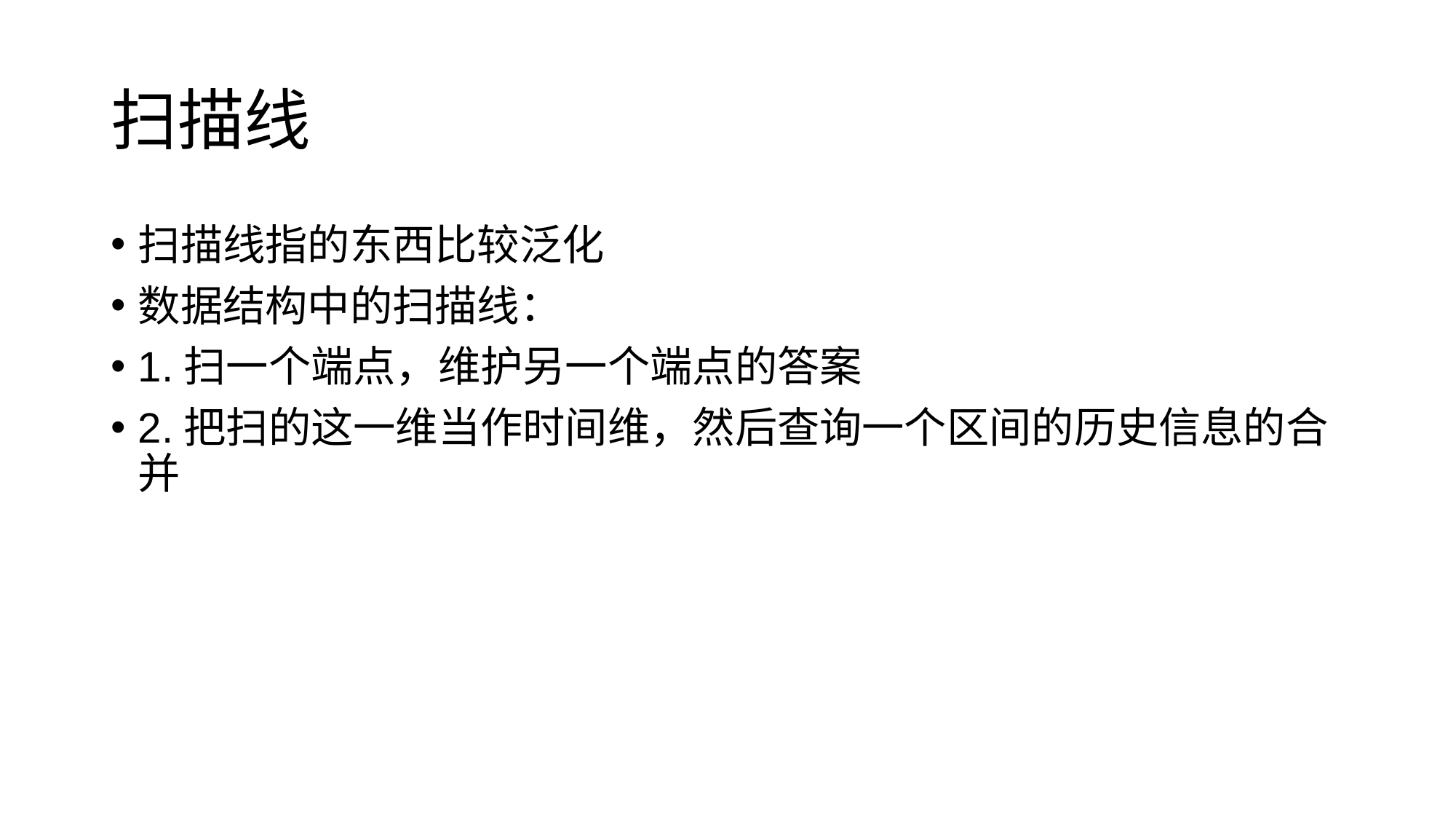

# 扫描线
扫描线指的东西比较泛化
数据结构中的扫描线：
1.扫一个端点，维护另一个端点的答案
2.把扫的这一维当作时间维，然后查询一个区间的历史信息的合并